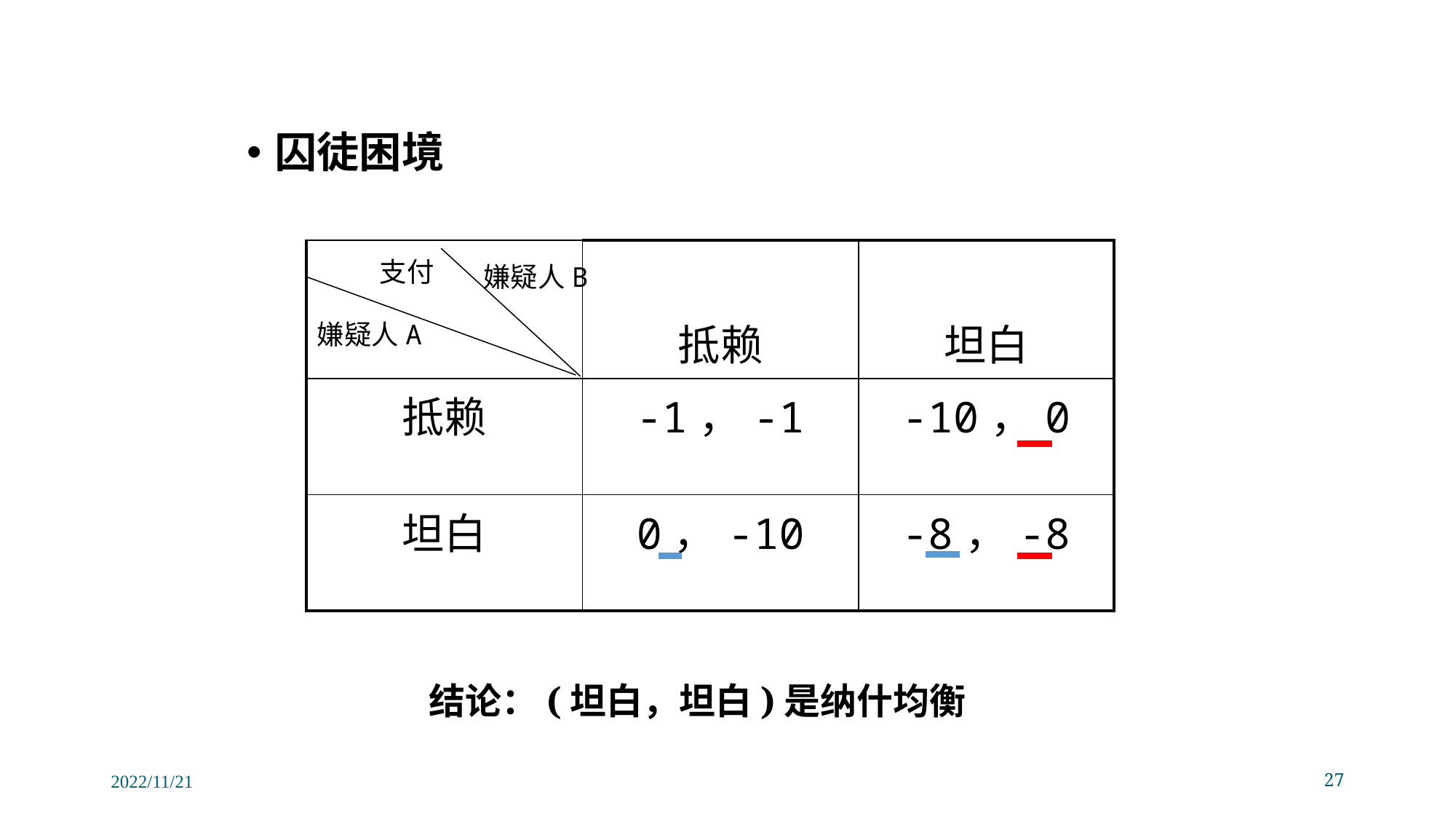

囚徒困境

|  | 抵赖 | 坦白 |
| --- | --- | --- |
| 抵赖 | -1，-1 | -10，0 |
| 坦白 | 0，-10 | -8，-8 |

支付
嫌疑人B

嫌疑人A
结论：(坦白，坦白)是纳什均衡
2022/11/21
27